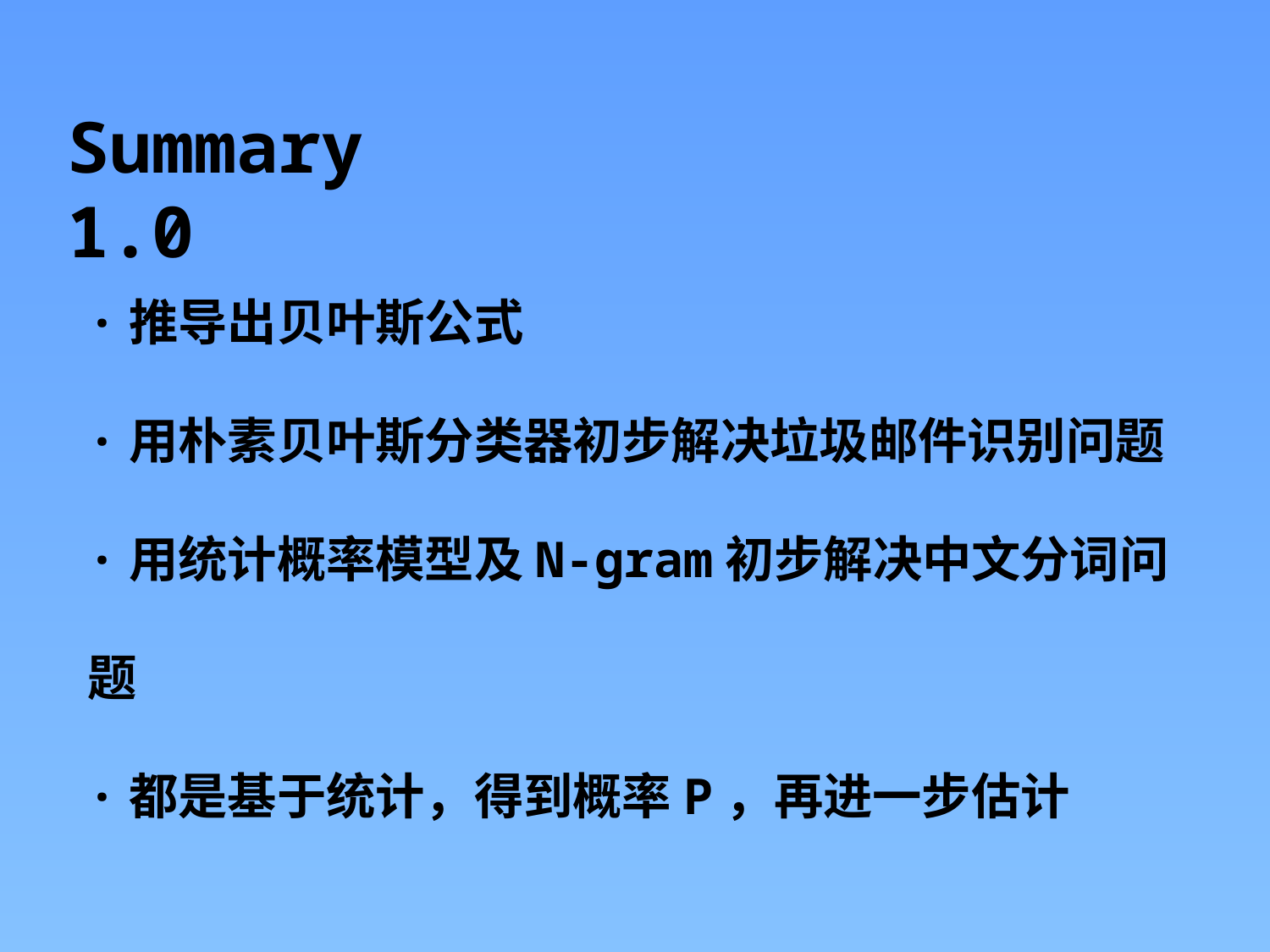

Summary 1.0
·推导出贝叶斯公式
·用朴素贝叶斯分类器初步解决垃圾邮件识别问题
·用统计概率模型及N-gram初步解决中文分词问题
·都是基于统计，得到概率P，再进一步估计